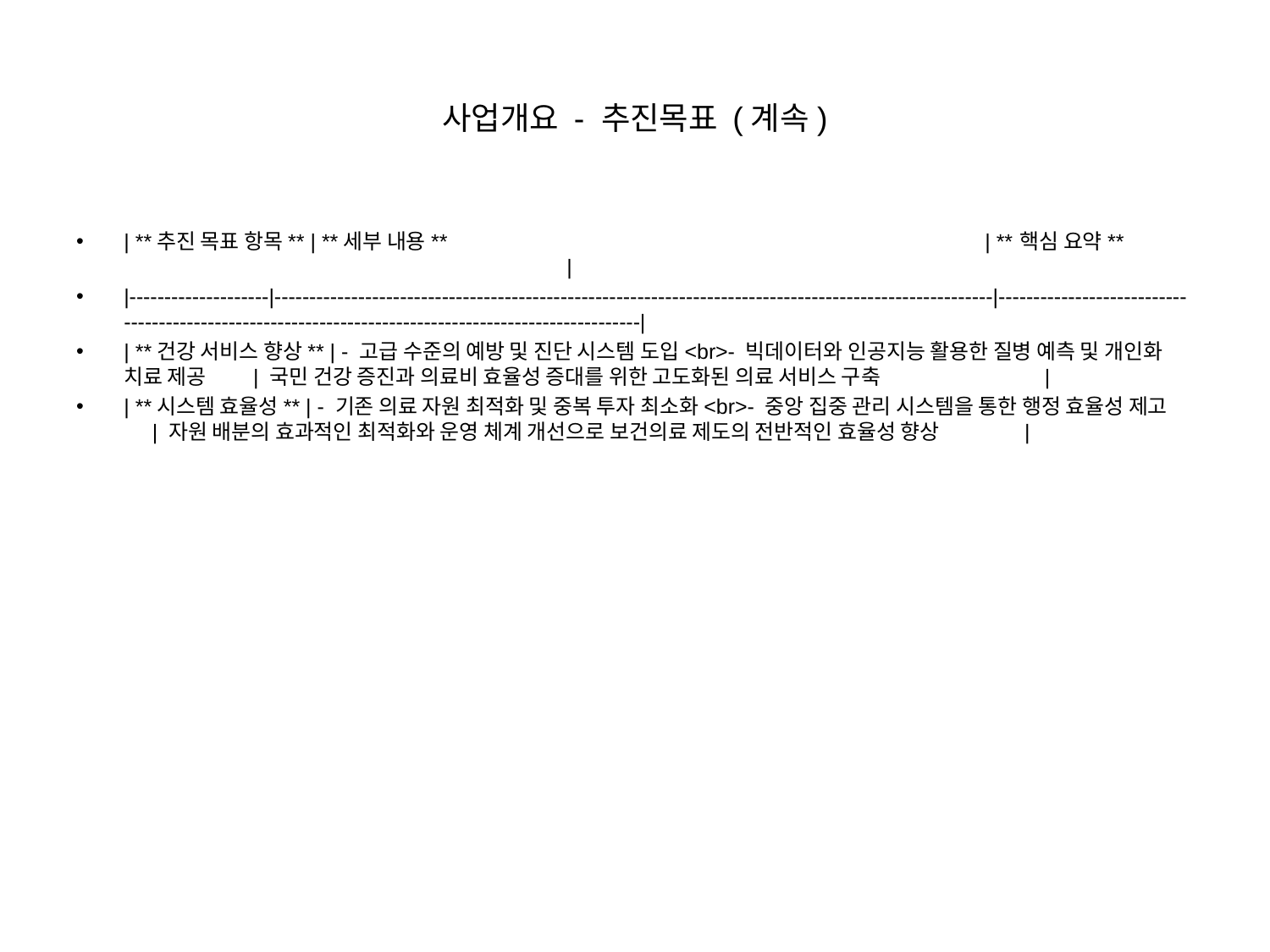

# 사업개요 - 추진목표 (계속)
| **추진 목표 항목** | **세부 내용**                                                                                           | **핵심 요약**                                                                                       |
|--------------------|-------------------------------------------------------------------------------------------------------|-----------------------------------------------------------------------------------------------------|
| **건강 서비스 향상** | - 고급 수준의 예방 및 진단 시스템 도입<br>- 빅데이터와 인공지능 활용한 질병 예측 및 개인화 치료 제공         | 국민 건강 증진과 의료비 효율성 증대를 위한 고도화된 의료 서비스 구축                                  |
| **시스템 효율성** | - 기존 의료 자원 최적화 및 중복 투자 최소화<br>- 중앙 집중 관리 시스템을 통한 행정 효율성 제고           | 자원 배분의 효과적인 최적화와 운영 체계 개선으로 보건의료 제도의 전반적인 효율성 향상                 |